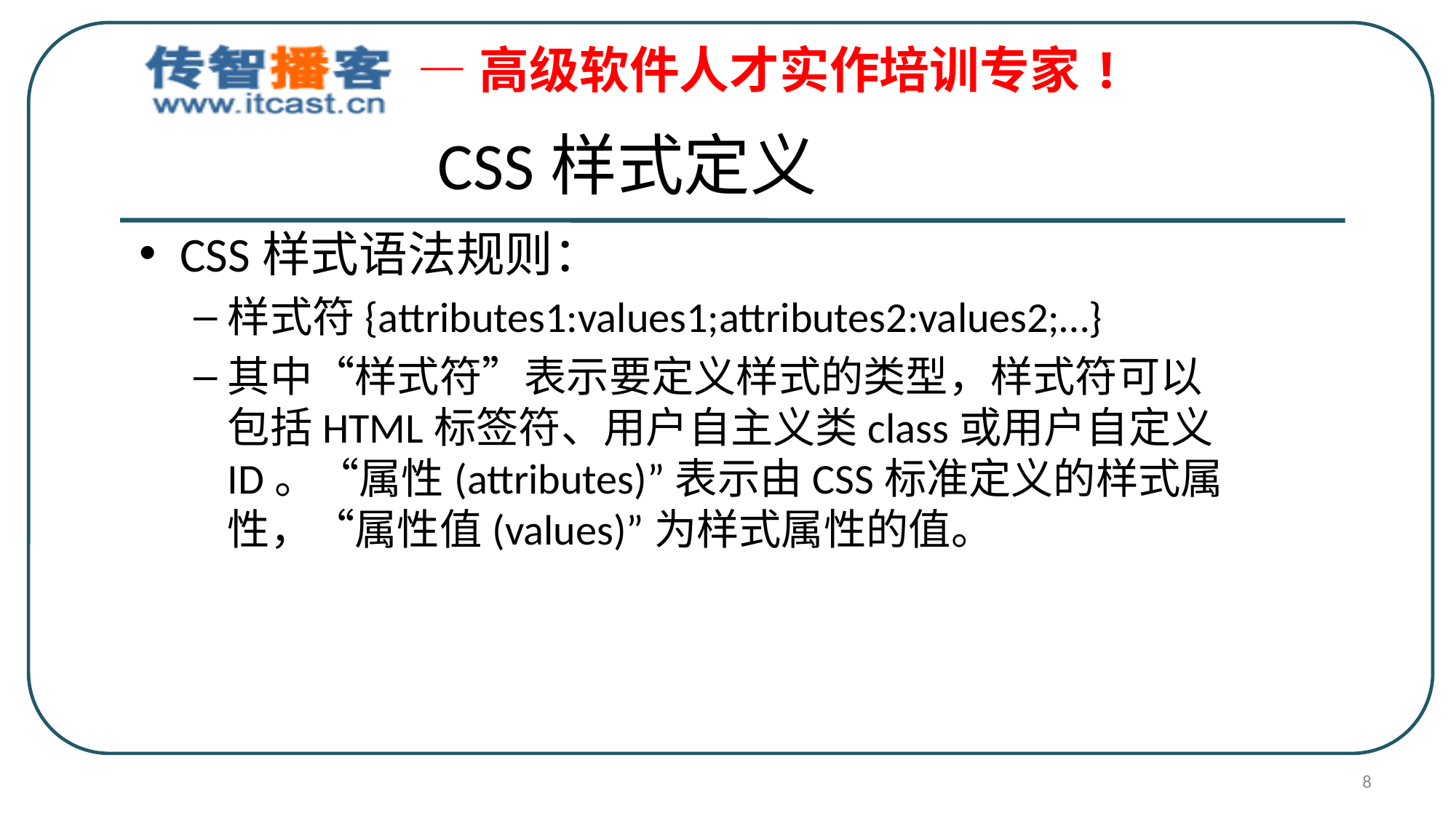

CSS样式定义
CSS样式语法规则：
样式符{attributes1:values1;attributes2:values2;…}
其中“样式符”表示要定义样式的类型，样式符可以包括HTML标签符、用户自主义类class或用户自定义ID。“属性(attributes)”表示由CSS标准定义的样式属性，“属性值(values)”为样式属性的值。
8